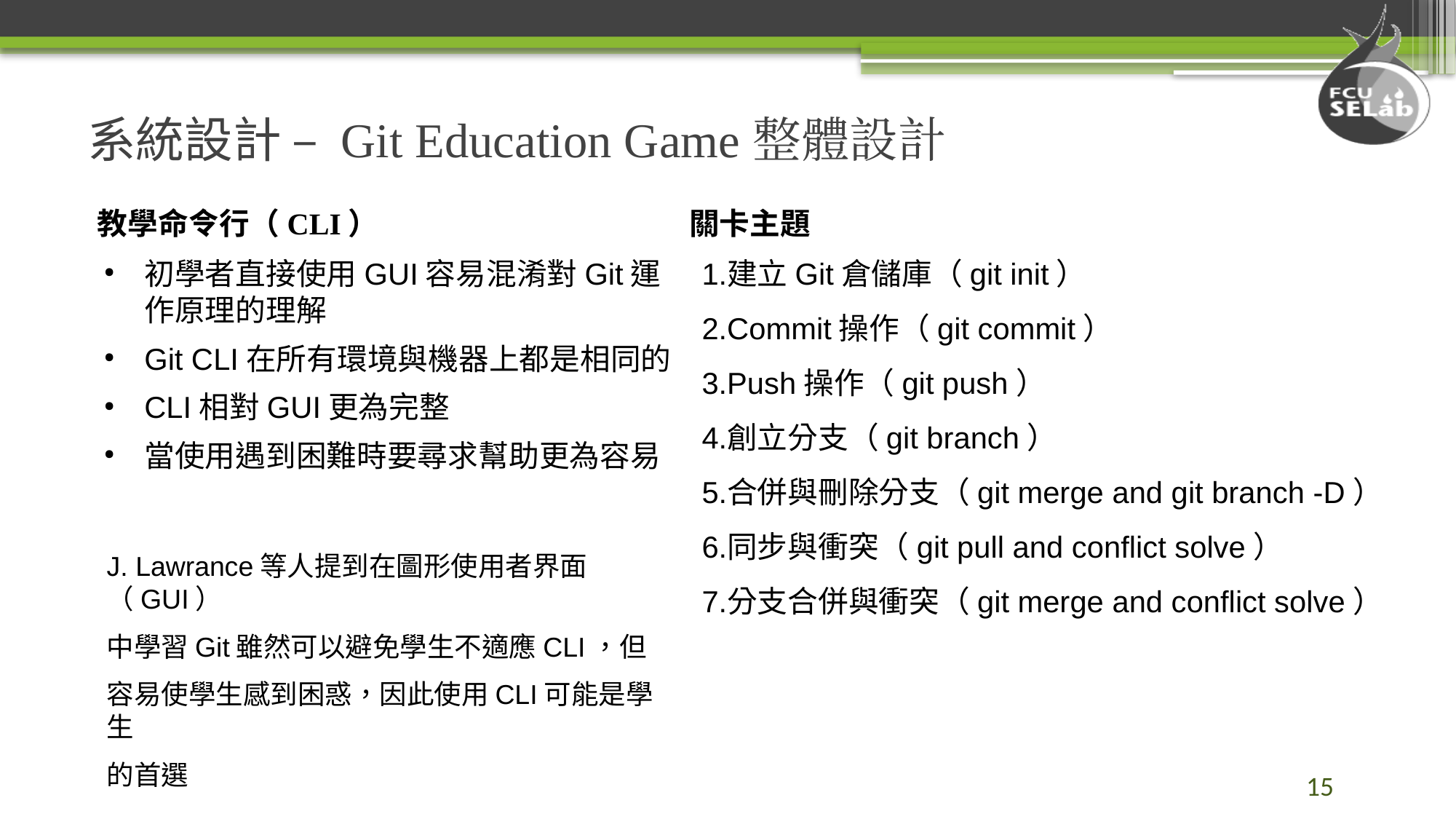

系統設計 – Git Education Game整體設計
教學命令行（CLI）
關卡主題
初學者直接使用GUI容易混淆對Git運作原理的理解
Git CLI在所有環境與機器上都是相同的
CLI相對GUI更為完整
當使用遇到困難時要尋求幫助更為容易

建立Git倉儲庫（git init）
Commit操作（git commit）
Push操作（git push）
創立分支（git branch）
合併與刪除分支（git merge and git branch -D）
同步與衝突（git pull and conflict solve）
分支合併與衝突（git merge and conflict solve）
J. Lawrance等人提到在圖形使用者界面（GUI）
中學習Git雖然可以避免學生不適應CLI，但
容易使學生感到困惑，因此使用CLI可能是學生
的首選
15